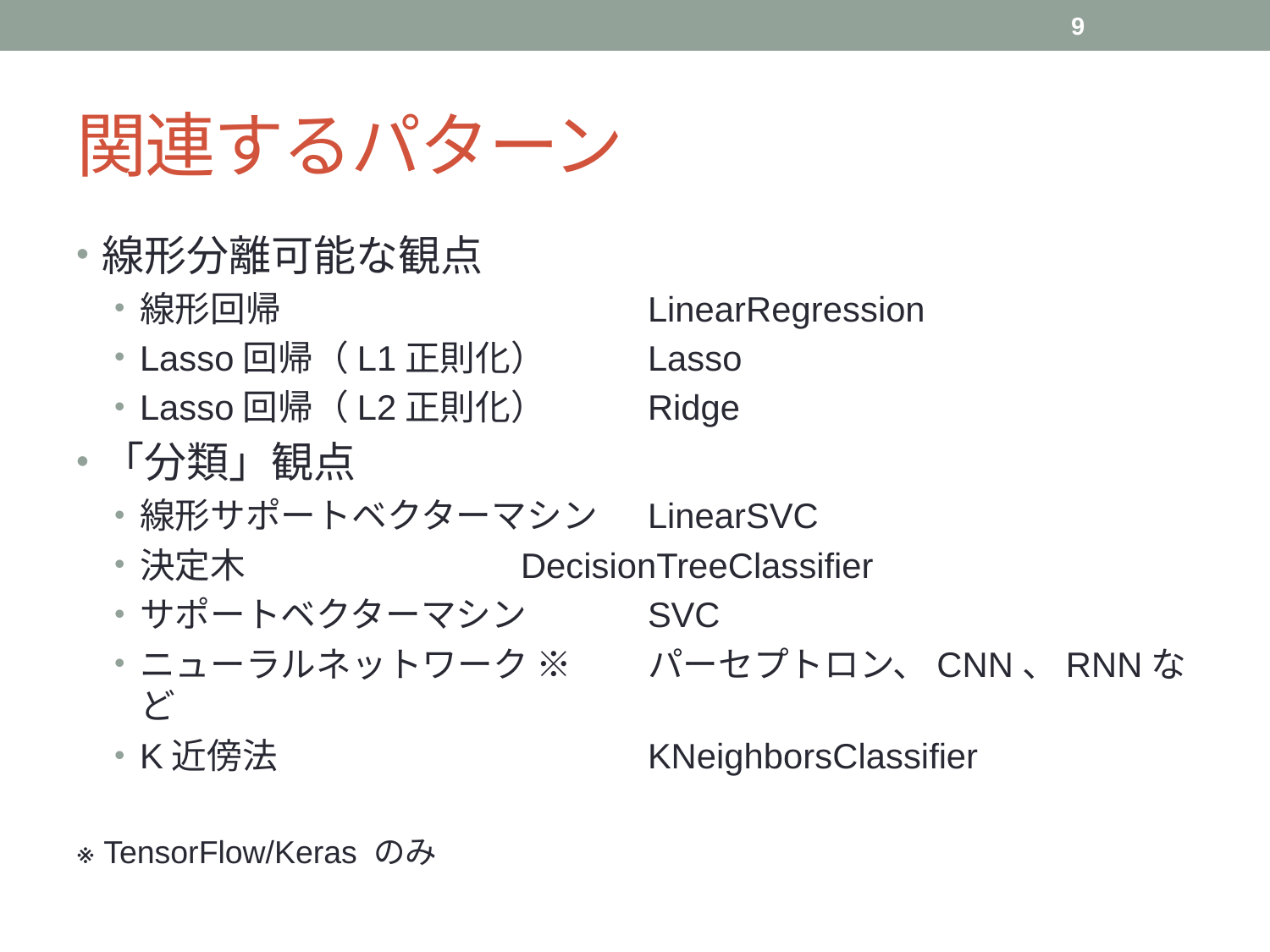

9
# 関連するパターン
線形分離可能な観点
線形回帰			LinearRegression
Lasso回帰（L1正則化）	Lasso
Lasso回帰（L2正則化）	Ridge
「分類」観点
線形サポートベクターマシン	LinearSVC
決定木			DecisionTreeClassifier
サポートベクターマシン	SVC
ニューラルネットワーク ※	パーセプトロン、CNN、RNNなど
K近傍法			KNeighborsClassifier

※ TensorFlow/Keras のみ